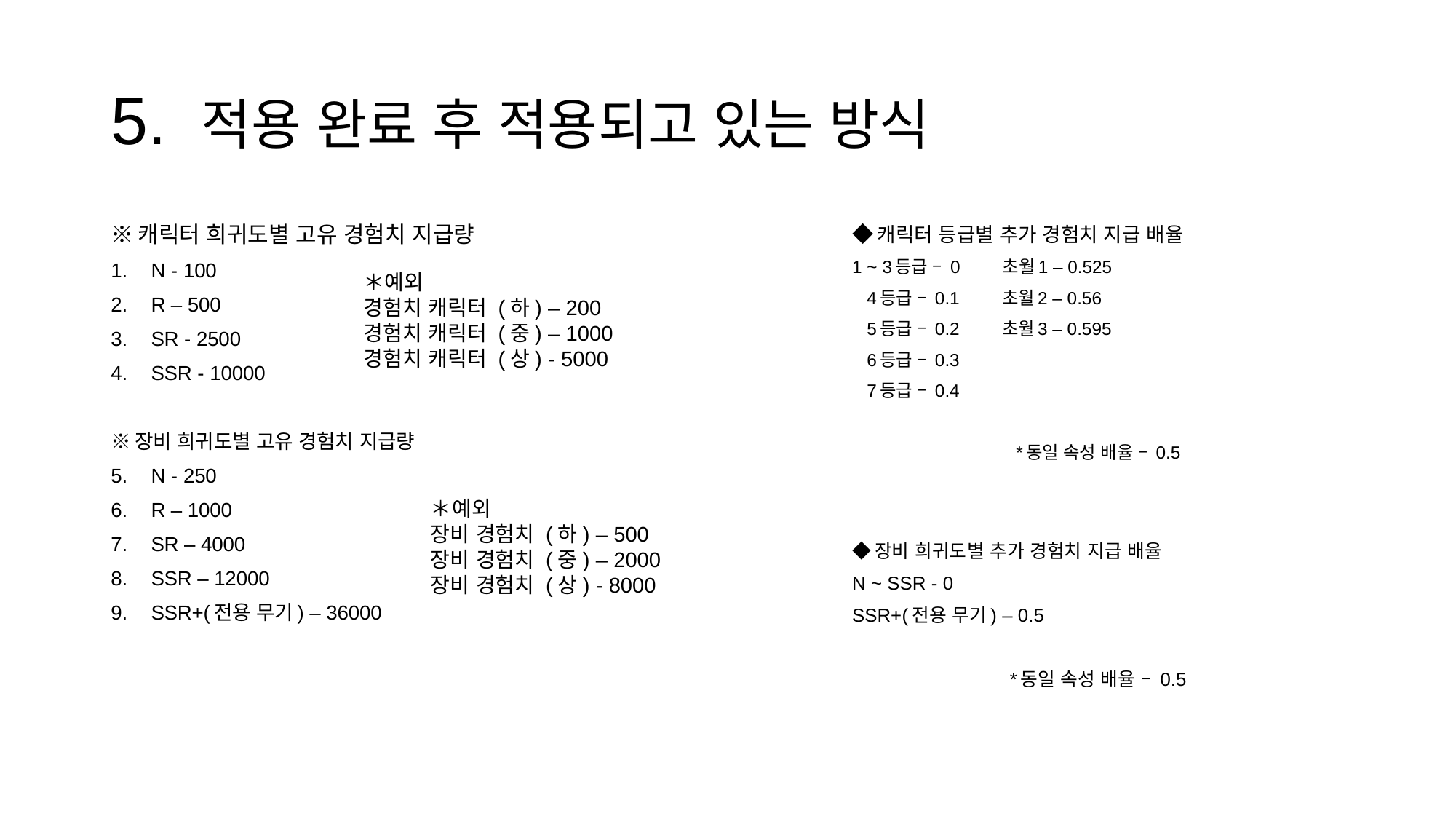

# 5. 적용 완료 후 적용되고 있는 방식
※캐릭터 희귀도별 고유 경험치 지급량
N - 100
R – 500
SR - 2500
SSR - 10000

※장비 희귀도별 고유 경험치 지급량
N - 250
R – 1000
SR – 4000
SSR – 12000
SSR+(전용 무기) – 36000

◆캐릭터 등급별 추가 경험치 지급 배율
1 ~ 3등급 – 0        초월1 – 0.525
   4등급 – 0.1        초월2 – 0.56
   5등급 – 0.2        초월3 – 0.595
   6등급 – 0.3
   7등급 – 0.4

*동일 속성 배율 – 0.5

◆장비 희귀도별 추가 경험치 지급 배율
N ~ SSR - 0
SSR+(전용 무기) – 0.5

*동일 속성 배율 – 0.5

＊예외
경험치 캐릭터 (하) – 200
경험치 캐릭터 (중) – 1000
경험치 캐릭터 (상) - 5000

＊예외
장비 경험치 (하) – 500
장비 경험치 (중) – 2000
장비 경험치 (상) - 8000